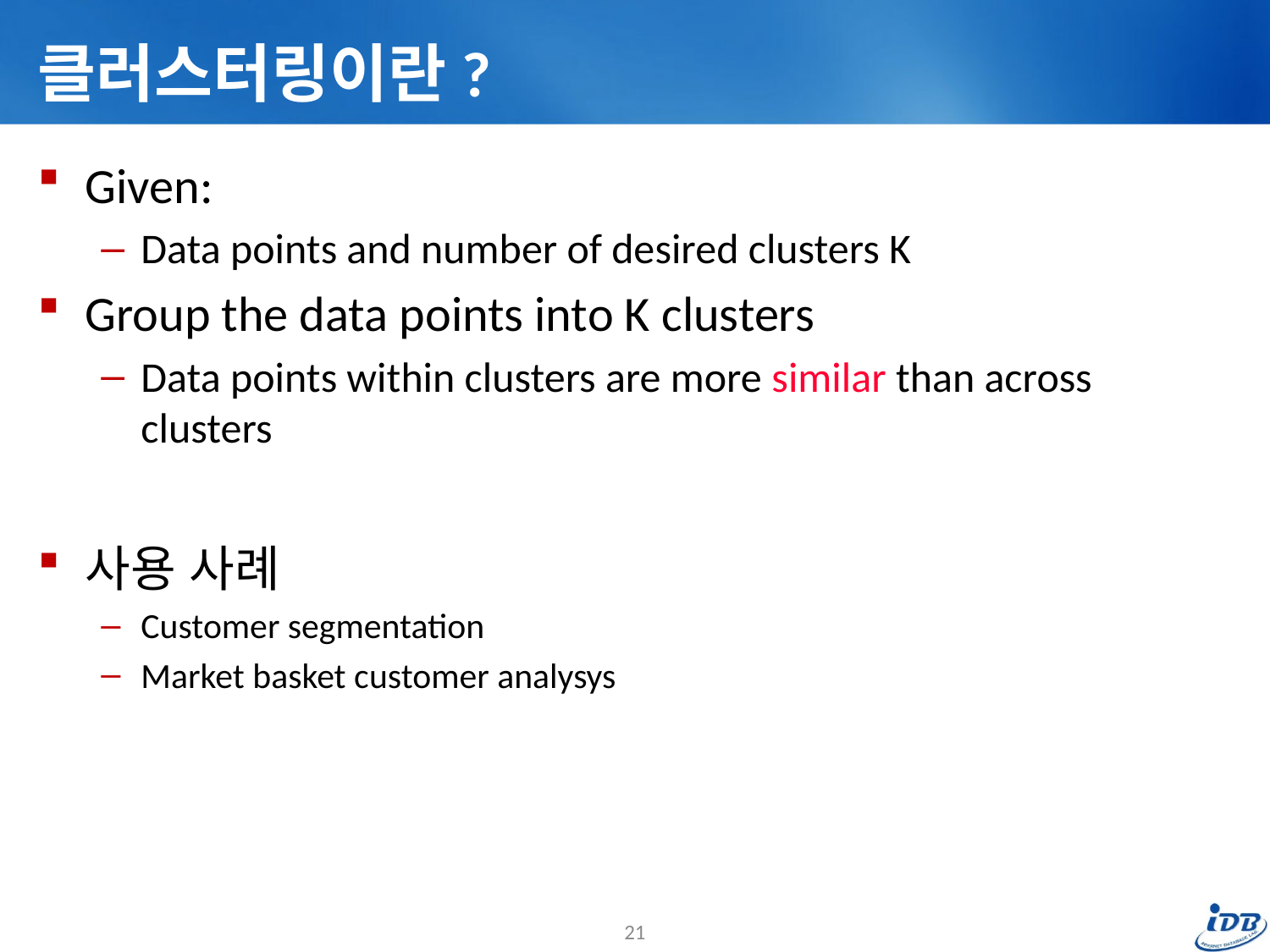

# 클러스터링이란?
Given:
Data points and number of desired clusters K
Group the data points into K clusters
Data points within clusters are more similar than across clusters

사용 사례
Customer segmentation
Market basket customer analysys

21